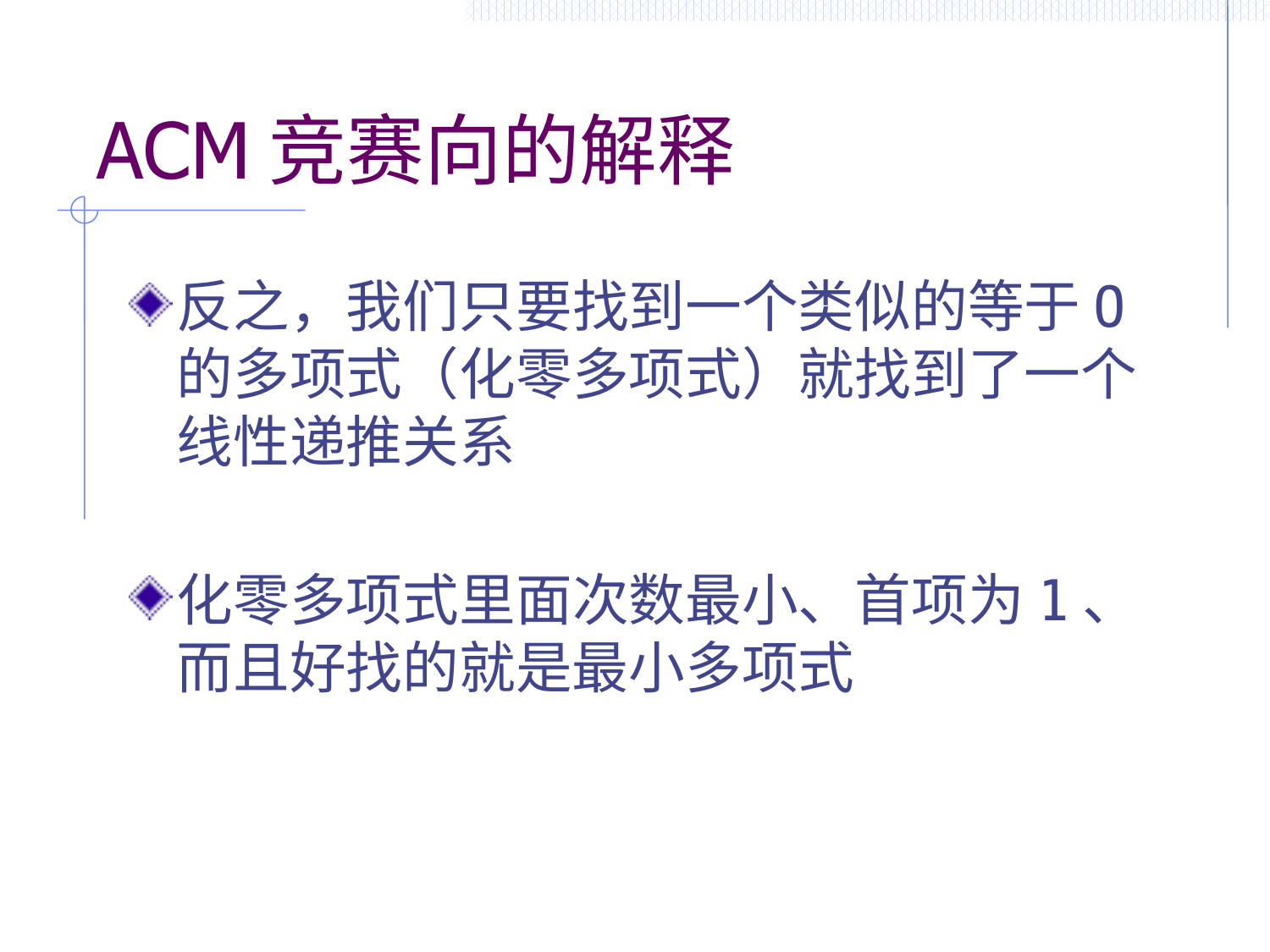

# ACM竞赛向的解释
反之，我们只要找到一个类似的等于0的多项式（化零多项式）就找到了一个线性递推关系

化零多项式里面次数最小、首项为1、而且好找的就是最小多项式